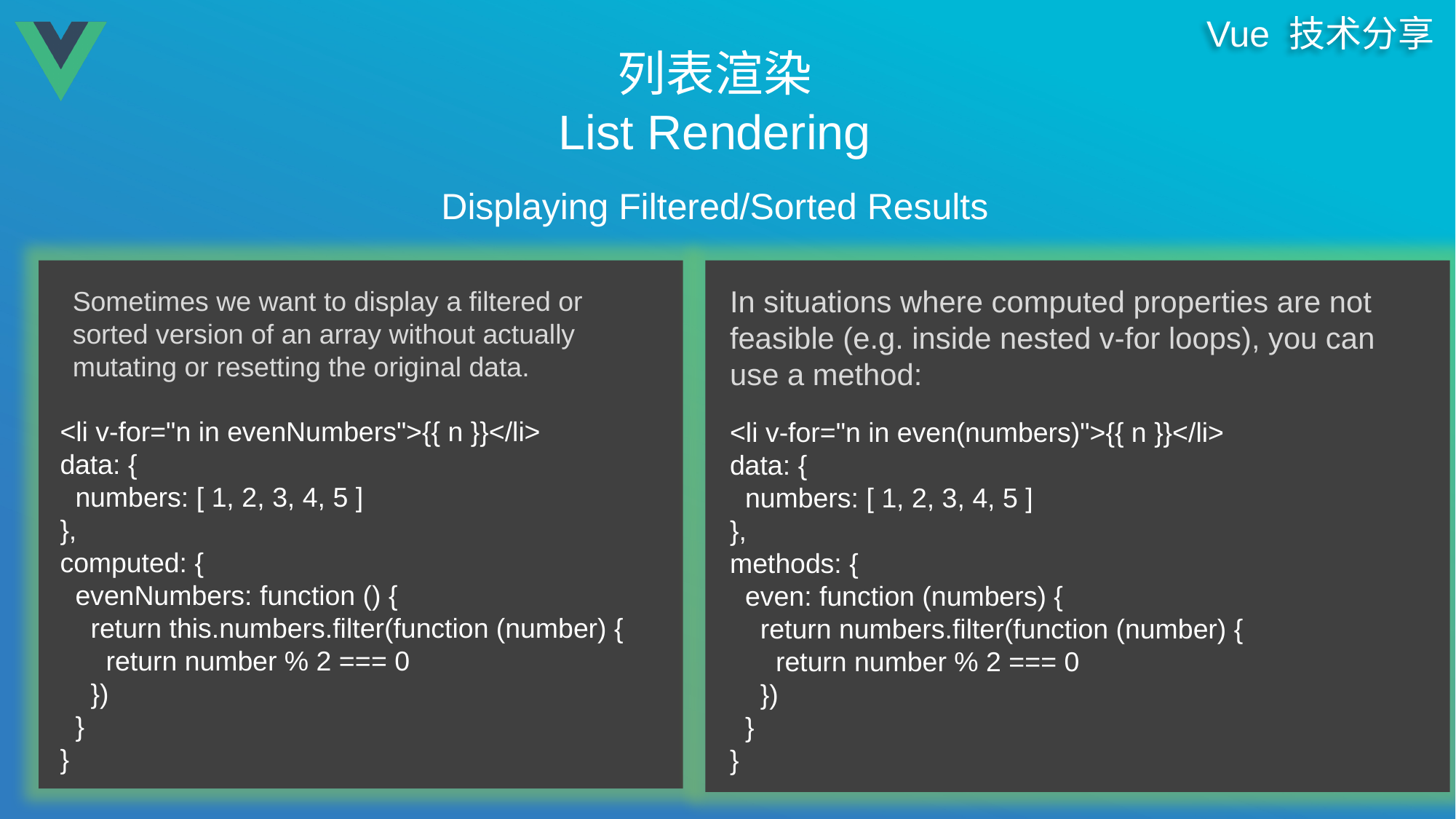

# 列表渲染 List Rendering
Displaying Filtered/Sorted Results

In situations where computed properties are not feasible (e.g. inside nested v-for loops), you can use a method:
Sometimes we want to display a filtered or sorted version of an array without actually mutating or resetting the original data.
<li v-for="n in evenNumbers">{{ n }}</li>
data: {
  numbers: [ 1, 2, 3, 4, 5 ]
},
computed: {
  evenNumbers: function () {
    return this.numbers.filter(function (number) {
      return number % 2 === 0
    })
  }
}
<li v-for="n in even(numbers)">{{ n }}</li>
data: {
  numbers: [ 1, 2, 3, 4, 5 ]
},
methods: {
  even: function (numbers) {
    return numbers.filter(function (number) {
      return number % 2 === 0
    })
  }
}